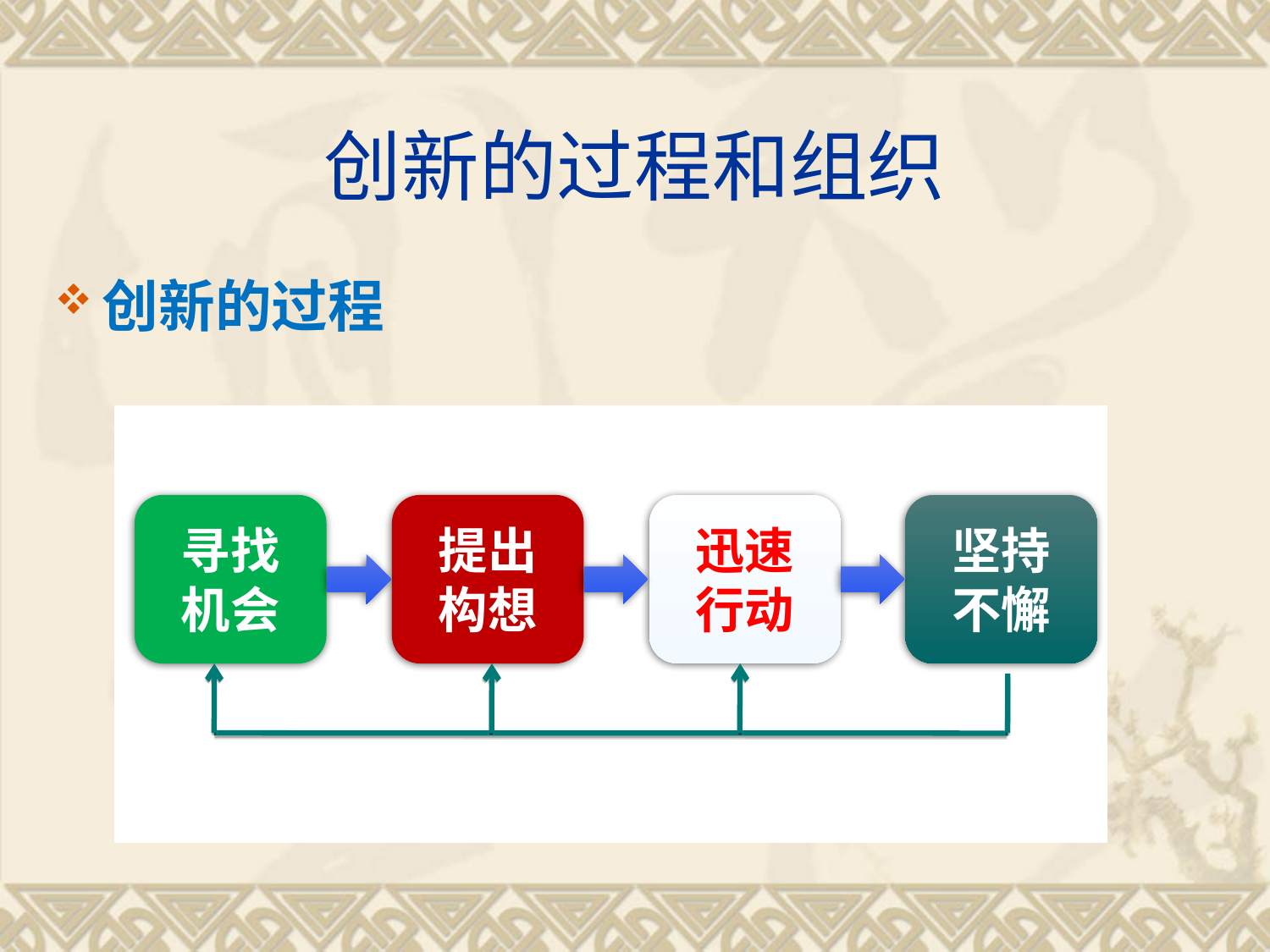

# 创新的过程和组织
创新的过程

迅速
行动
寻找
机会
提出
构想
坚持
不懈